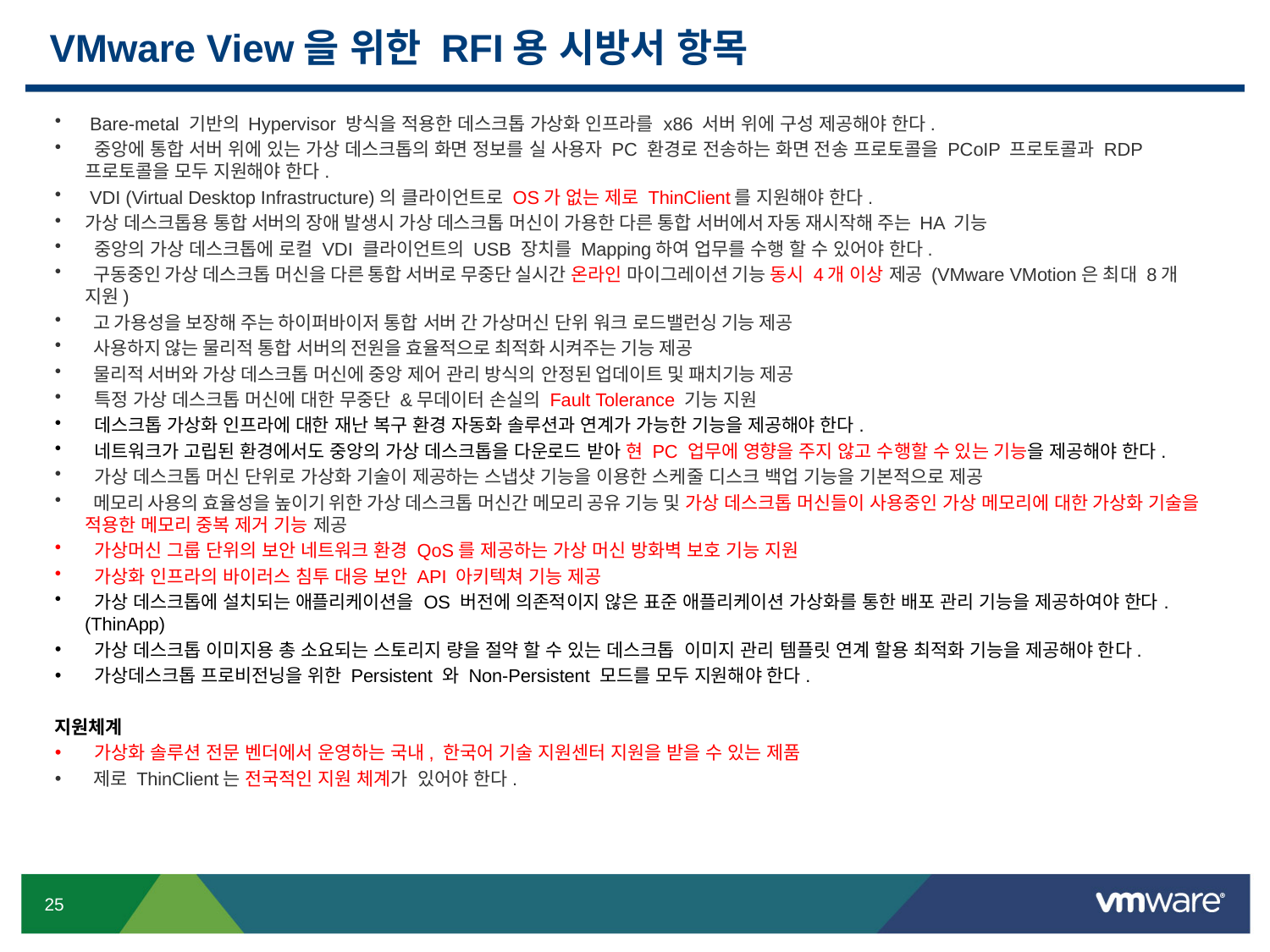

# VMware View을 위한 RFI용 시방서 항목
 Bare-metal 기반의 Hypervisor 방식을 적용한 데스크톱 가상화 인프라를 x86 서버 위에 구성 제공해야 한다.
 중앙에 통합 서버 위에 있는 가상 데스크톱의 화면 정보를 실 사용자 PC 환경로 전송하는 화면 전송 프로토콜을 PCoIP 프로토콜과 RDP 프로토콜을 모두 지원해야 한다.
 VDI (Virtual Desktop Infrastructure)의 클라이언트로 OS가 없는 제로 ThinClient를 지원해야 한다.
가상 데스크톱용 통합 서버의 장애 발생시 가상 데스크톱 머신이 가용한 다른 통합 서버에서 자동 재시작해 주는 HA 기능
 중앙의 가상 데스크톱에 로컬 VDI 클라이언트의 USB 장치를 Mapping하여 업무를 수행 할 수 있어야 한다.
 구동중인 가상 데스크톱 머신을 다른 통합 서버로 무중단 실시간 온라인 마이그레이션 기능 동시 4개 이상 제공 (VMware VMotion은 최대 8개 지원)
 고 가용성을 보장해 주는 하이퍼바이저 통합 서버 간 가상머신 단위 워크 로드밸런싱 기능 제공
 사용하지 않는 물리적 통합 서버의 전원을 효율적으로 최적화 시켜주는 기능 제공
 물리적 서버와 가상 데스크톱 머신에 중앙 제어 관리 방식의 안정된 업데이트 및 패치기능 제공
 특정 가상 데스크톱 머신에 대한 무중단 &무데이터 손실의 Fault Tolerance 기능 지원
 데스크톱 가상화 인프라에 대한 재난 복구 환경 자동화 솔루션과 연계가 가능한 기능을 제공해야 한다.
 네트워크가 고립된 환경에서도 중앙의 가상 데스크톱을 다운로드 받아 현 PC 업무에 영향을 주지 않고 수행할 수 있는 기능을 제공해야 한다.
 가상 데스크톱 머신 단위로 가상화 기술이 제공하는 스냅샷 기능을 이용한 스케줄 디스크 백업 기능을 기본적으로 제공
 메모리 사용의 효율성을 높이기 위한 가상 데스크톱 머신간 메모리 공유 기능 및 가상 데스크톱 머신들이 사용중인 가상 메모리에 대한 가상화 기술을 적용한 메모리 중복 제거 기능 제공
 가상머신 그룹 단위의 보안 네트워크 환경 QoS를 제공하는 가상 머신 방화벽 보호 기능 지원
 가상화 인프라의 바이러스 침투 대응 보안 API 아키텍쳐 기능 제공
 가상 데스크톱에 설치되는 애플리케이션을 OS 버전에 의존적이지 않은 표준 애플리케이션 가상화를 통한 배포 관리 기능을 제공하여야 한다. (ThinApp)
 가상 데스크톱 이미지용 총 소요되는 스토리지 량을 절약 할 수 있는 데스크톱  이미지 관리 템플릿 연계 할용 최적화 기능을 제공해야 한다.
 가상데스크톱 프로비전닝을 위한 Persistent 와 Non-Persistent 모드를 모두 지원해야 한다.

지원체계
 가상화 솔루션 전문 벤더에서 운영하는 국내, 한국어 기술 지원센터 지원을 받을 수 있는 제품
 제로 ThinClient는 전국적인 지원 체계가  있어야 한다.